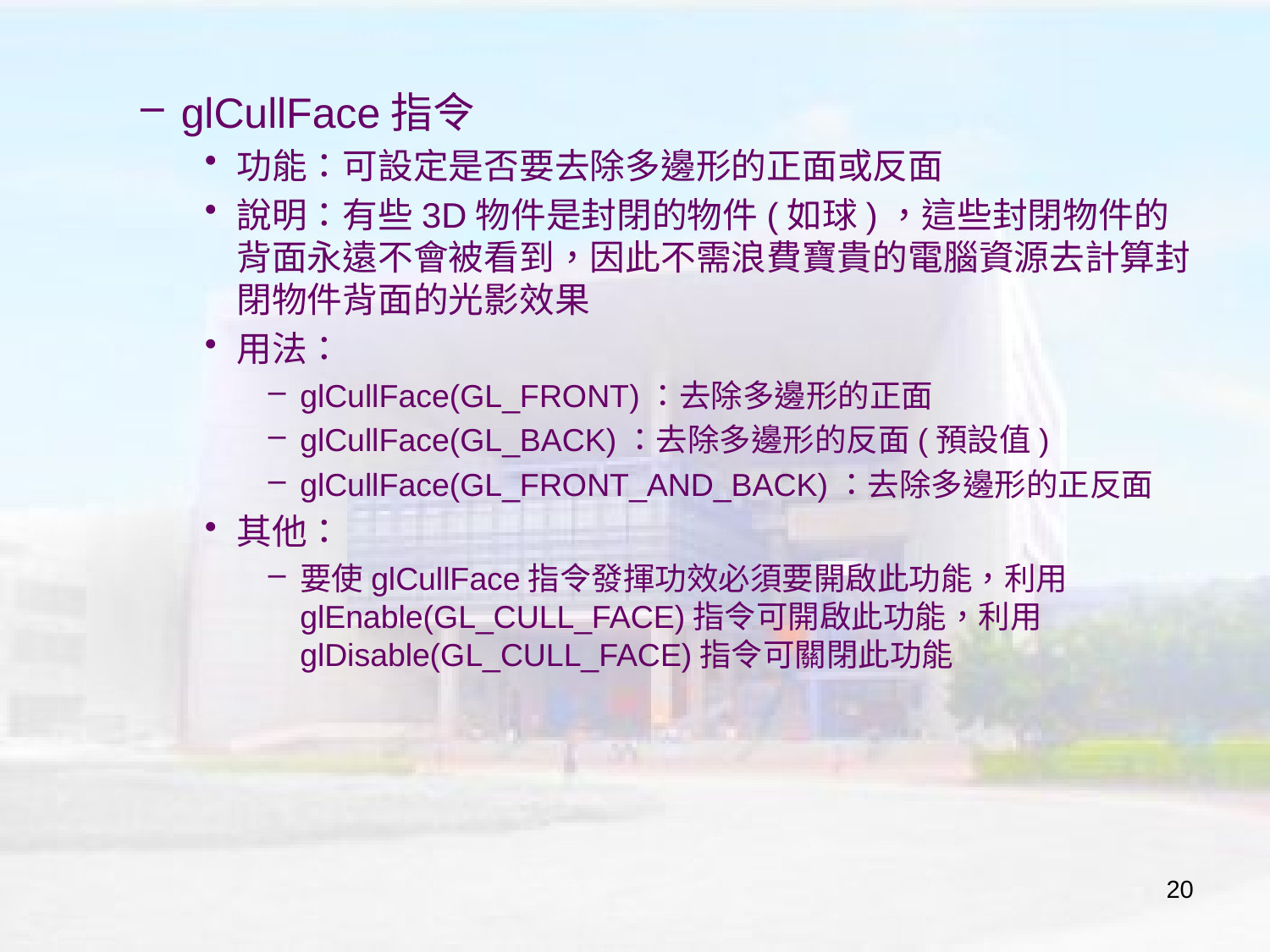

glCullFace指令
功能：可設定是否要去除多邊形的正面或反面
說明：有些3D物件是封閉的物件(如球)，這些封閉物件的背面永遠不會被看到，因此不需浪費寶貴的電腦資源去計算封閉物件背面的光影效果
用法：
glCullFace(GL_FRONT)：去除多邊形的正面
glCullFace(GL_BACK)：去除多邊形的反面(預設值)
glCullFace(GL_FRONT_AND_BACK)：去除多邊形的正反面
其他：
要使glCullFace指令發揮功效必須要開啟此功能，利用glEnable(GL_CULL_FACE)指令可開啟此功能，利用glDisable(GL_CULL_FACE)指令可關閉此功能

20